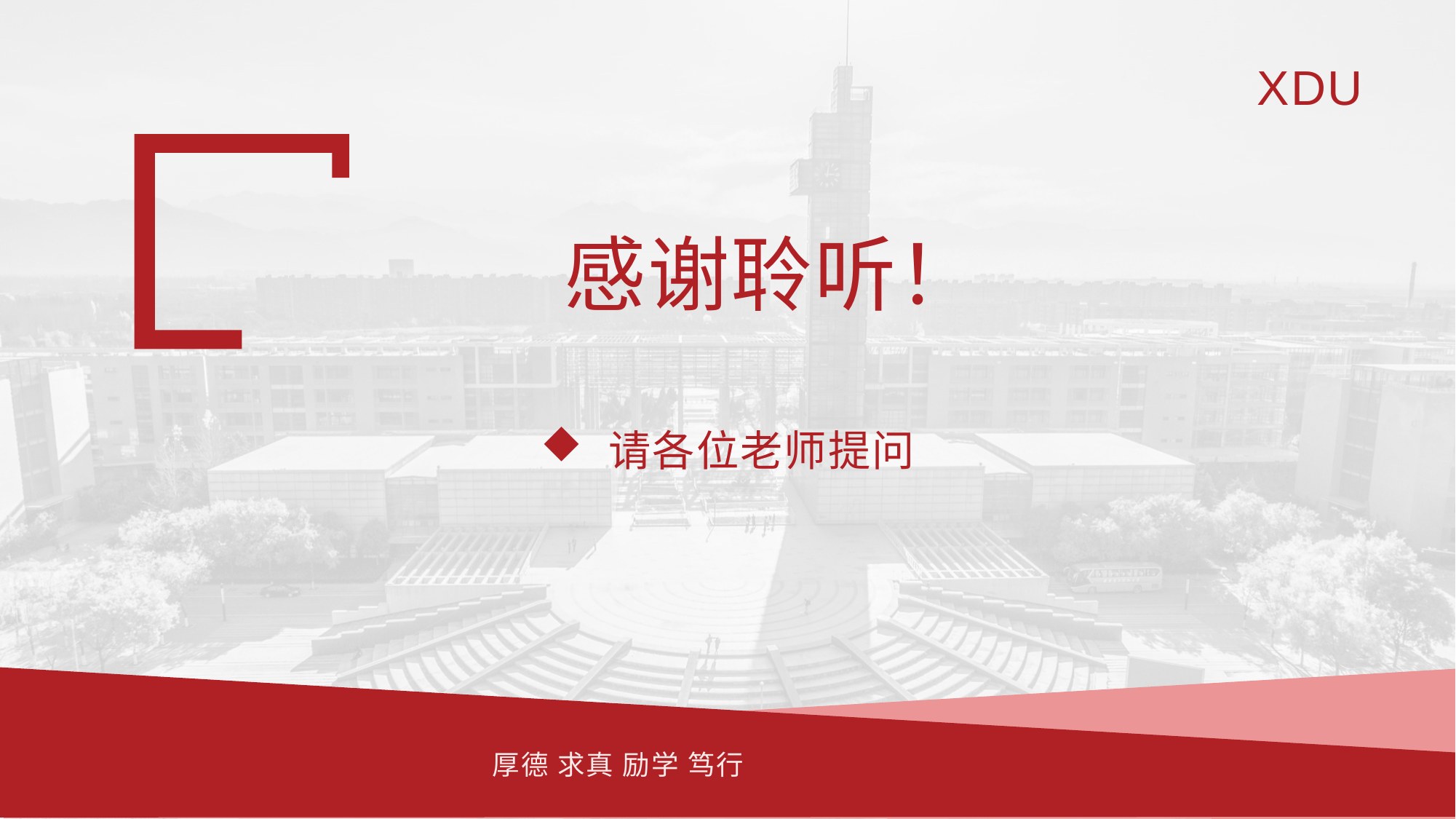

感谢聆听！
请各位老师提问

厚德 求真 励学 笃行

西安电子科技大学
8